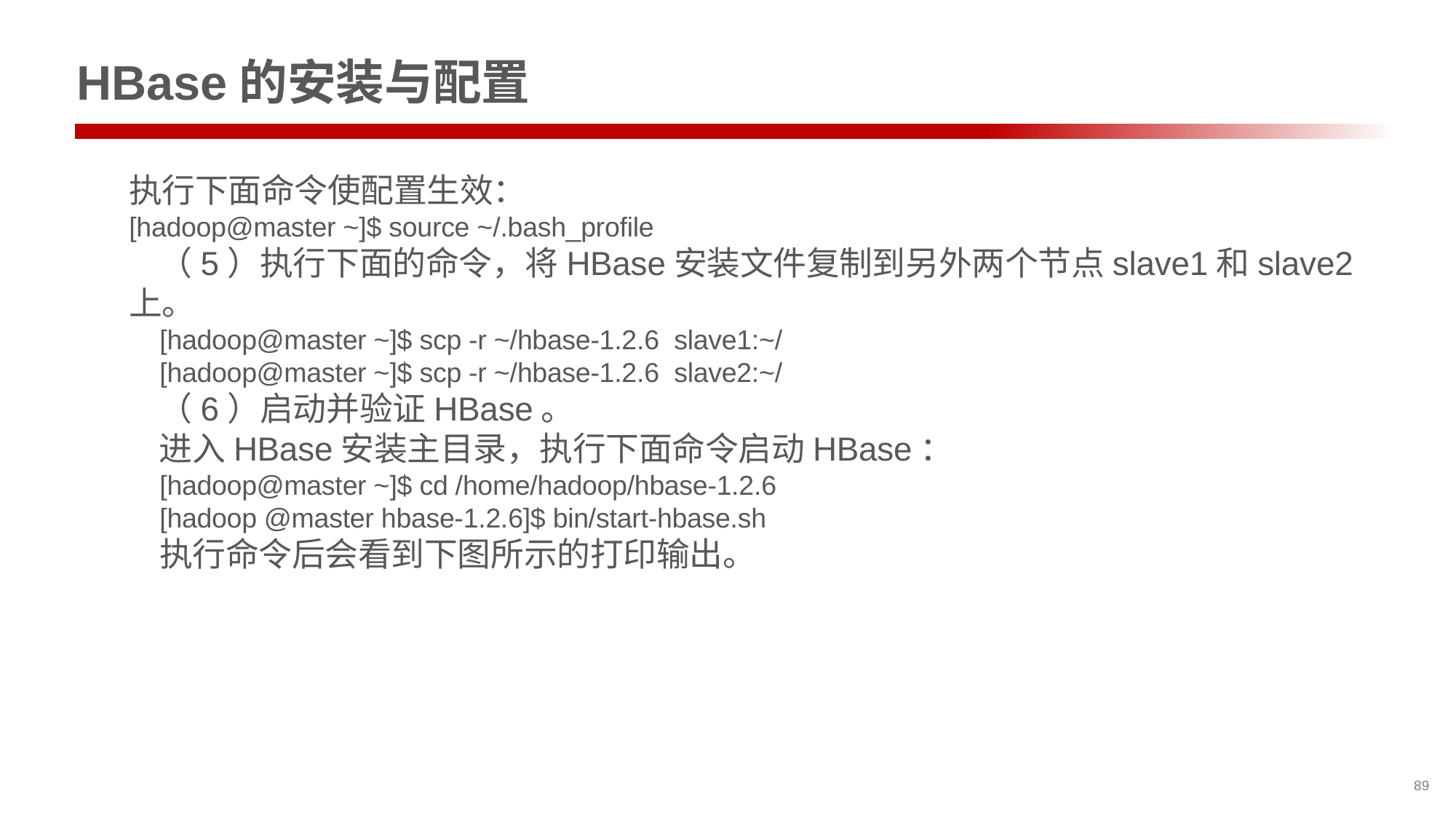

# HBase的安装与配置

执行下面命令使配置生效：
[hadoop@master ~]$ source ~/.bash_profile
（5）执行下面的命令，将HBase安装文件复制到另外两个节点slave1和slave2上。
[hadoop@master ~]$ scp -r ~/hbase-1.2.6  slave1:~/
[hadoop@master ~]$ scp -r ~/hbase-1.2.6  slave2:~/
（6）启动并验证HBase。
进入HBase安装主目录，执行下面命令启动HBase：
[hadoop@master ~]$ cd /home/hadoop/hbase-1.2.6
[hadoop @master hbase-1.2.6]$ bin/start-hbase.sh
执行命令后会看到下图所示的打印输出。

89